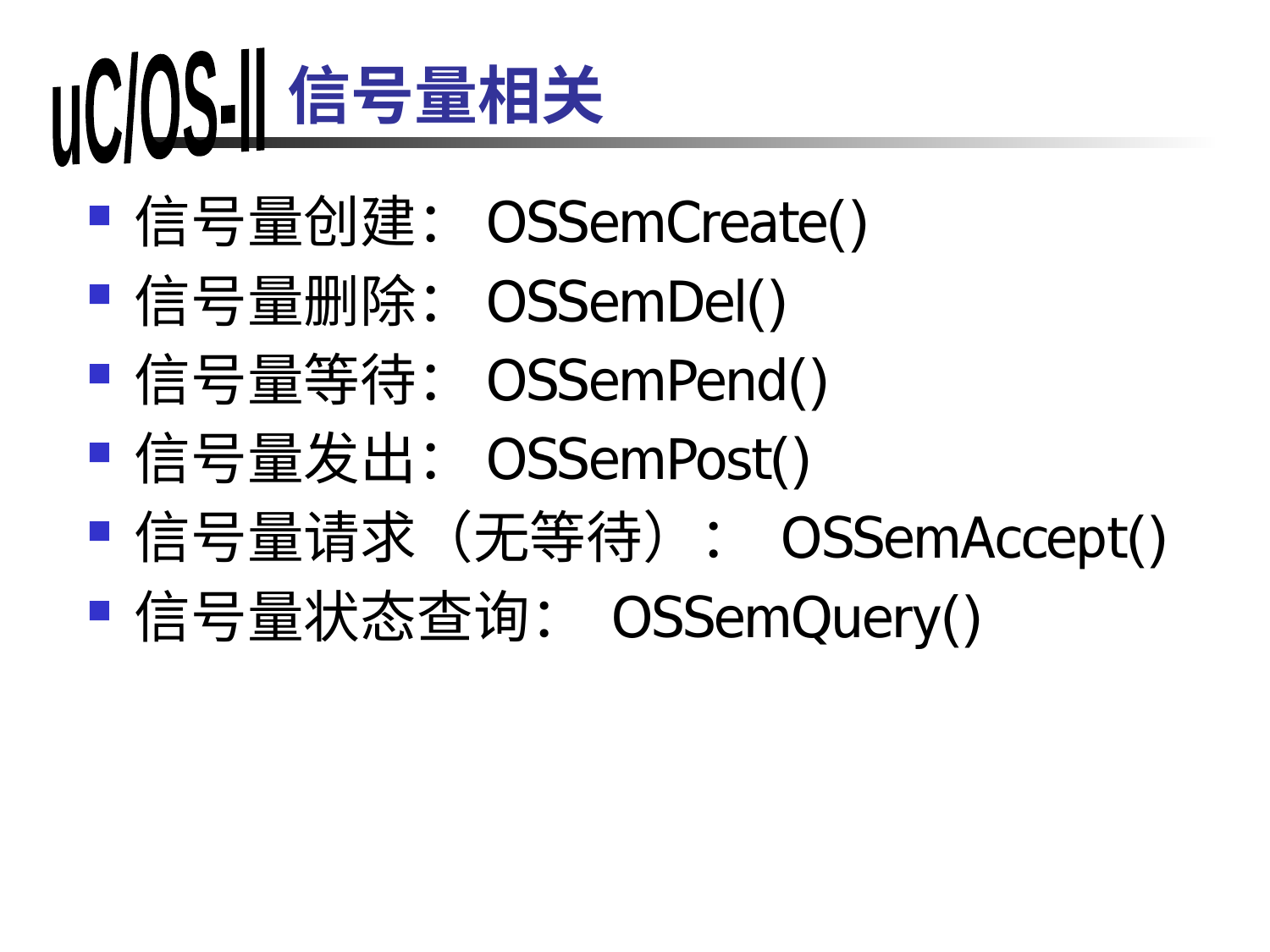

# 信号量相关
信号量创建：OSSemCreate()
信号量删除：OSSemDel()
信号量等待：OSSemPend()
信号量发出：OSSemPost()
信号量请求（无等待）： OSSemAccept()
信号量状态查询： OSSemQuery()